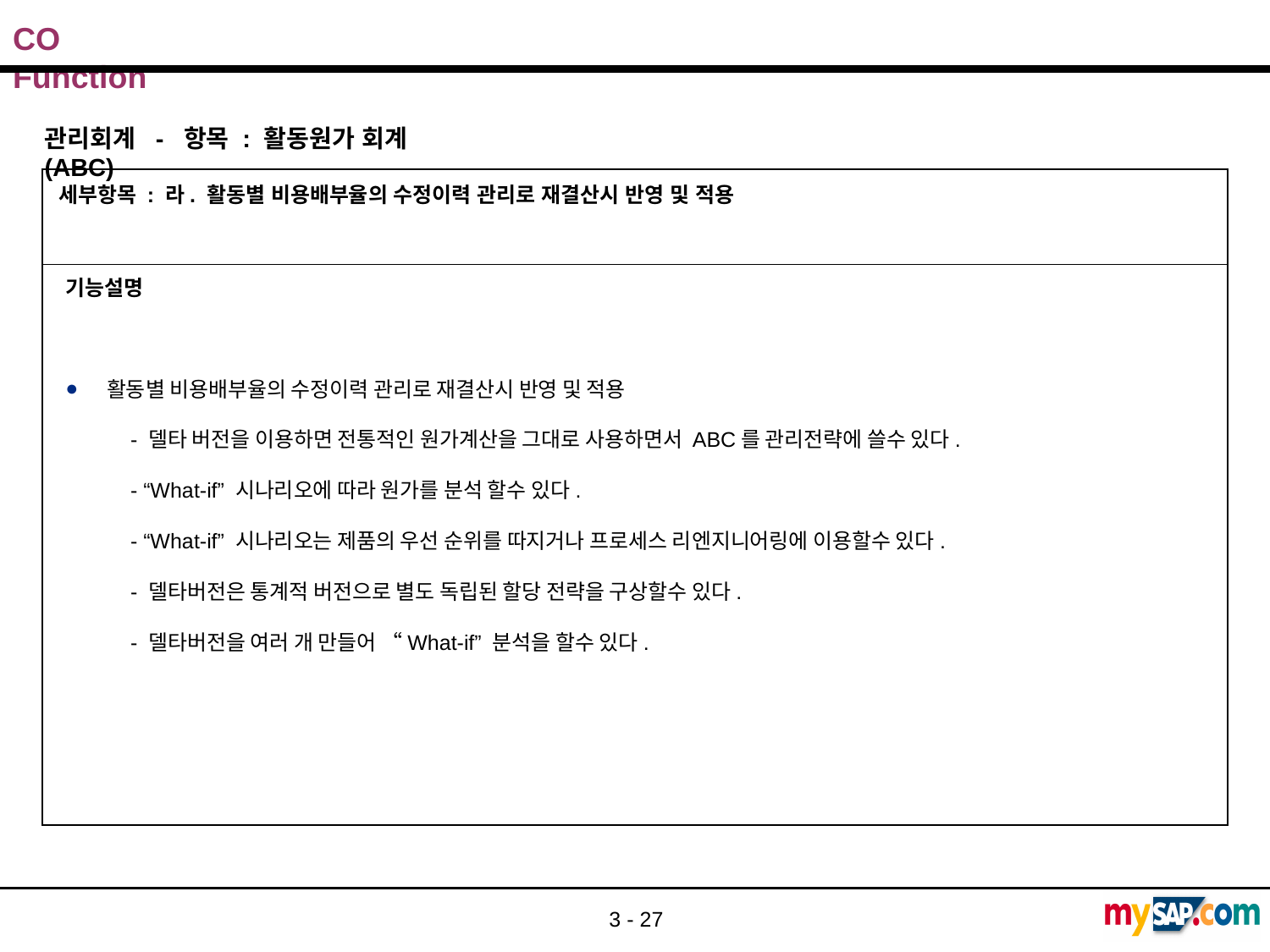

관리회계  -  항목 : 활동원가 회계 (ABC)

세부항목 : 라. 활동별 비용배부율의 수정이력 관리로 재결산시 반영 및 적용

기능설명

    활동별 비용배부율의 수정이력 관리로 재결산시 반영 및 적용

           - 델타 버전을 이용하면 전통적인 원가계산을 그대로 사용하면서 ABC를 관리전략에 쓸수 있다.

           - “What-if” 시나리오에 따라 원가를 분석 할수 있다.

           - “What-if” 시나리오는 제품의 우선 순위를 따지거나 프로세스 리엔지니어링에 이용할수 있다.

           - 델타버전은 통계적 버전으로 별도 독립된 할당 전략을 구상할수 있다.

           - 델타버전을 여러 개 만들어 “What-if” 분석을 할수 있다.